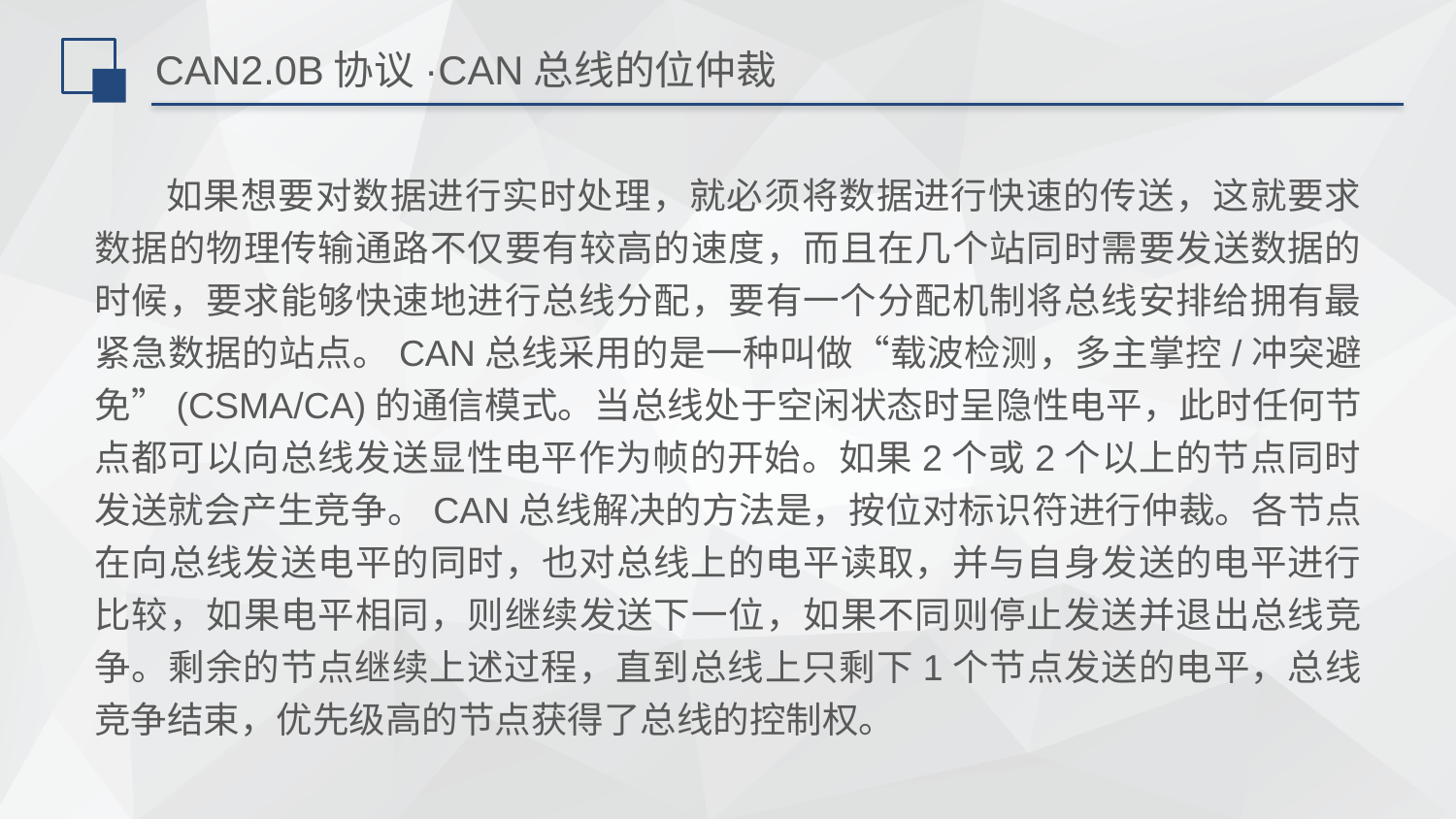

# CAN2.0B协议·CAN总线的位仲裁
如果想要对数据进行实时处理，就必须将数据进行快速的传送，这就要求数据的物理传输通路不仅要有较高的速度，而且在几个站同时需要发送数据的时候，要求能够快速地进行总线分配，要有一个分配机制将总线安排给拥有最紧急数据的站点。CAN总线采用的是一种叫做“载波检测，多主掌控/冲突避免”(CSMA/CA)的通信模式。当总线处于空闲状态时呈隐性电平，此时任何节点都可以向总线发送显性电平作为帧的开始。如果2个或2个以上的节点同时发送就会产生竞争。CAN总线解决的方法是，按位对标识符进行仲裁。各节点在向总线发送电平的同时，也对总线上的电平读取，并与自身发送的电平进行比较，如果电平相同，则继续发送下一位，如果不同则停止发送并退出总线竞争。剩余的节点继续上述过程，直到总线上只剩下1个节点发送的电平，总线竞争结束，优先级高的节点获得了总线的控制权。